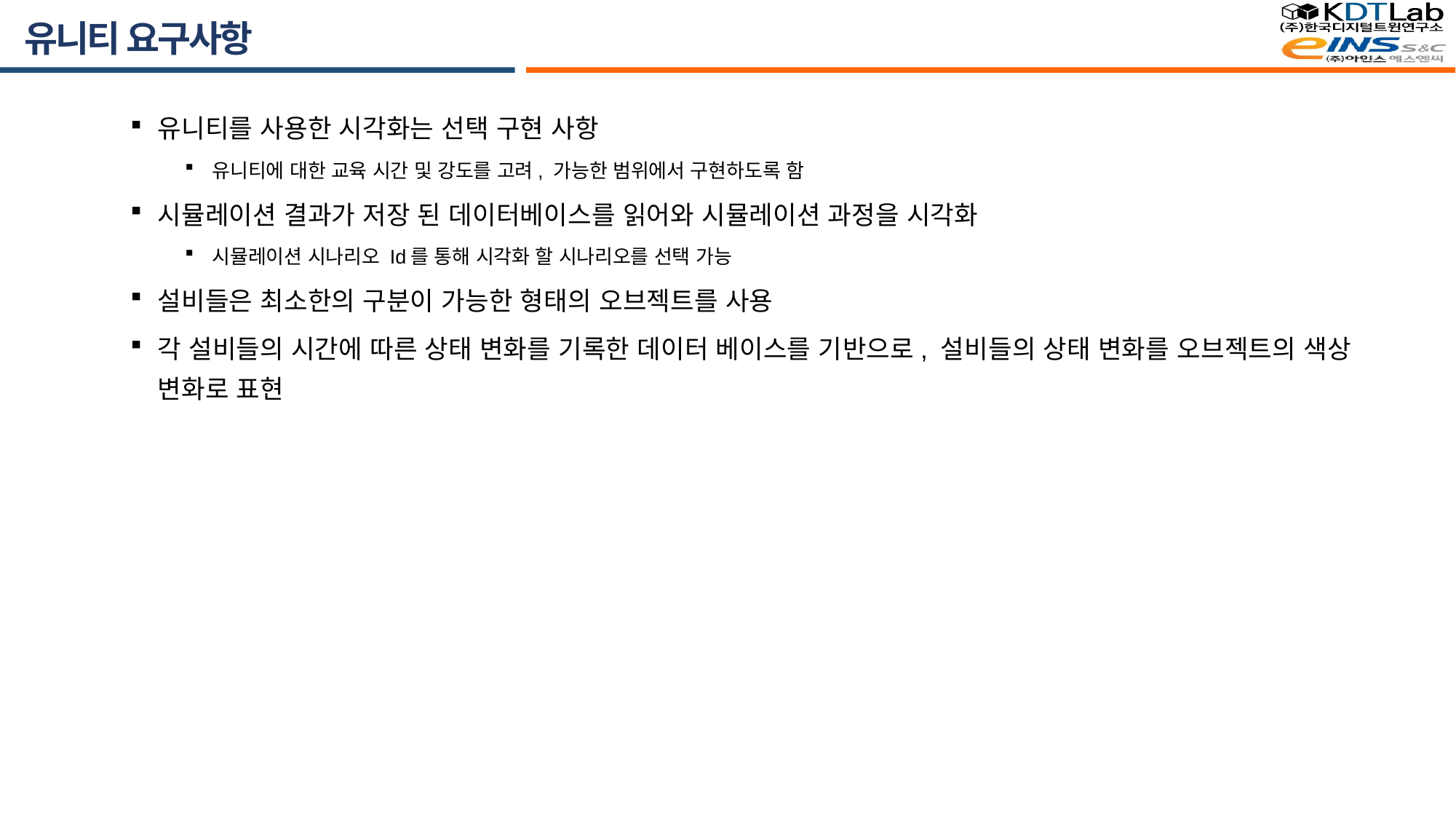

# 유니티 요구사항
유니티를 사용한 시각화는 선택 구현 사항
유니티에 대한 교육 시간 및 강도를 고려, 가능한 범위에서 구현하도록 함
시뮬레이션 결과가 저장 된 데이터베이스를 읽어와 시뮬레이션 과정을 시각화
시뮬레이션 시나리오 Id를 통해 시각화 할 시나리오를 선택 가능
설비들은 최소한의 구분이 가능한 형태의 오브젝트를 사용
각 설비들의 시간에 따른 상태 변화를 기록한 데이터 베이스를 기반으로, 설비들의 상태 변화를 오브젝트의 색상 변화로 표현